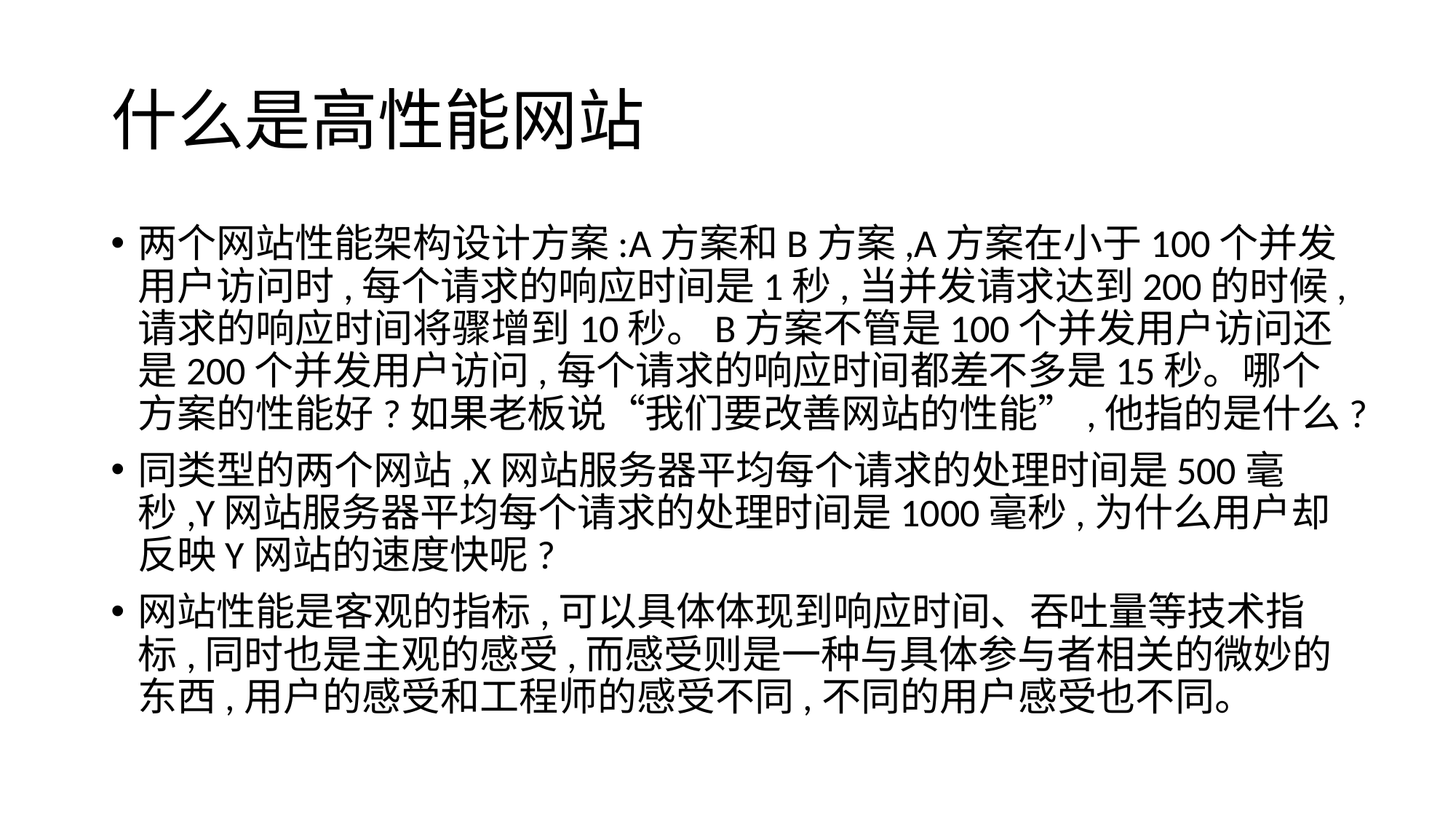

# 什么是高性能网站
两个网站性能架构设计方案:A方案和B方案,A方案在小于100个并发用户访问时,每个请求的响应时间是1秒,当并发请求达到200的时候,请求的响应时间将骤增到10秒。B方案不管是100个并发用户访问还是200个并发用户访问,每个请求的响应时间都差不多是15秒。哪个方案的性能好?如果老板说“我们要改善网站的性能”,他指的是什么?
同类型的两个网站,X网站服务器平均每个请求的处理时间是500毫秒,Y网站服务器平均每个请求的处理时间是1000毫秒,为什么用户却反映Y网站的速度快呢?
网站性能是客观的指标,可以具体体现到响应时间、吞吐量等技术指标,同时也是主观的感受,而感受则是一种与具体参与者相关的微妙的东西,用户的感受和工程师的感受不同,不同的用户感受也不同。